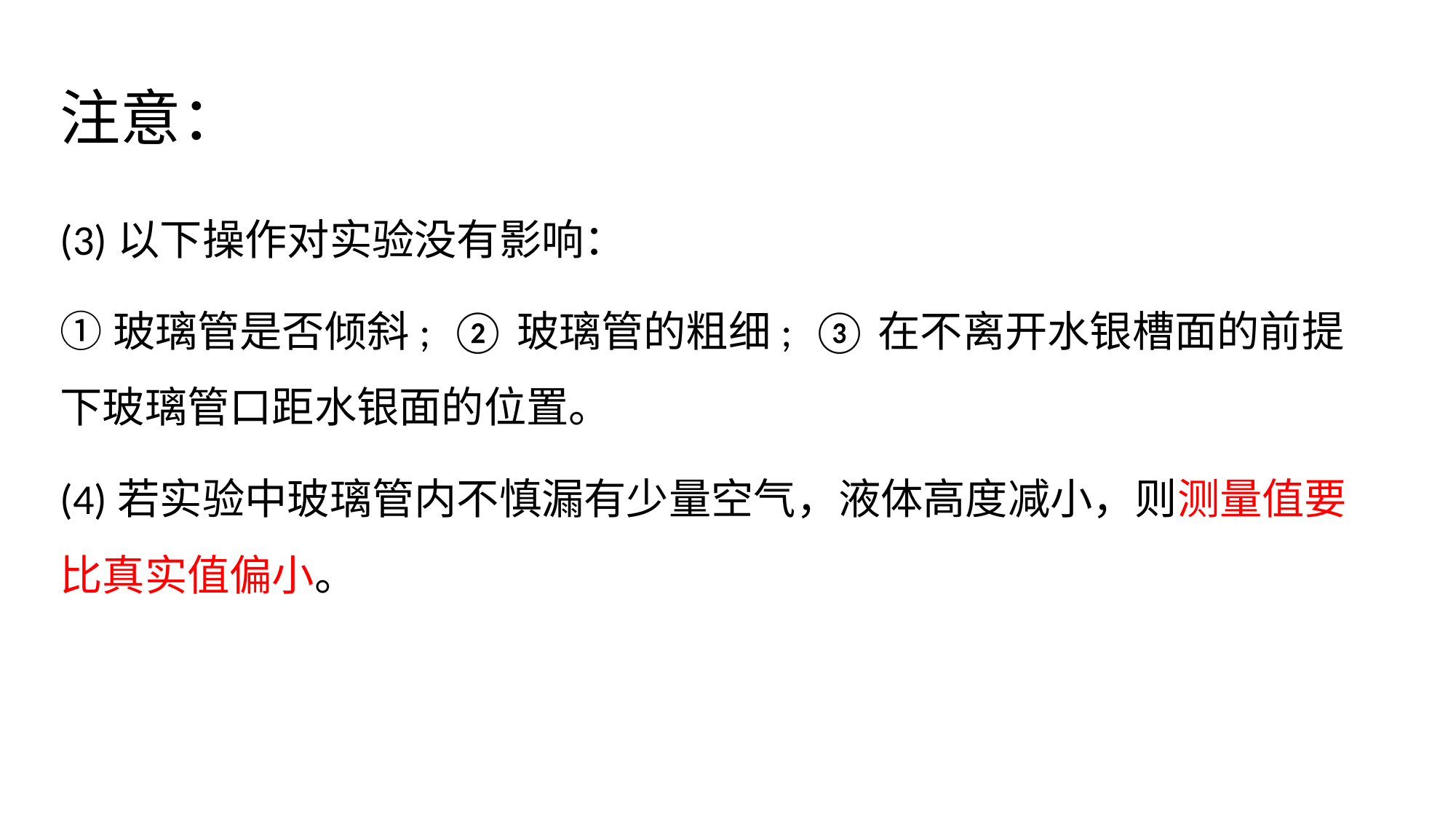

# 注意：
(3)以下操作对实验没有影响：
①玻璃管是否倾斜;  ②玻璃管的粗细;  ③在不离开水银槽面的前提下玻璃管口距水银面的位置。
(4)若实验中玻璃管内不慎漏有少量空气，液体高度减小，则测量值要比真实值偏小。